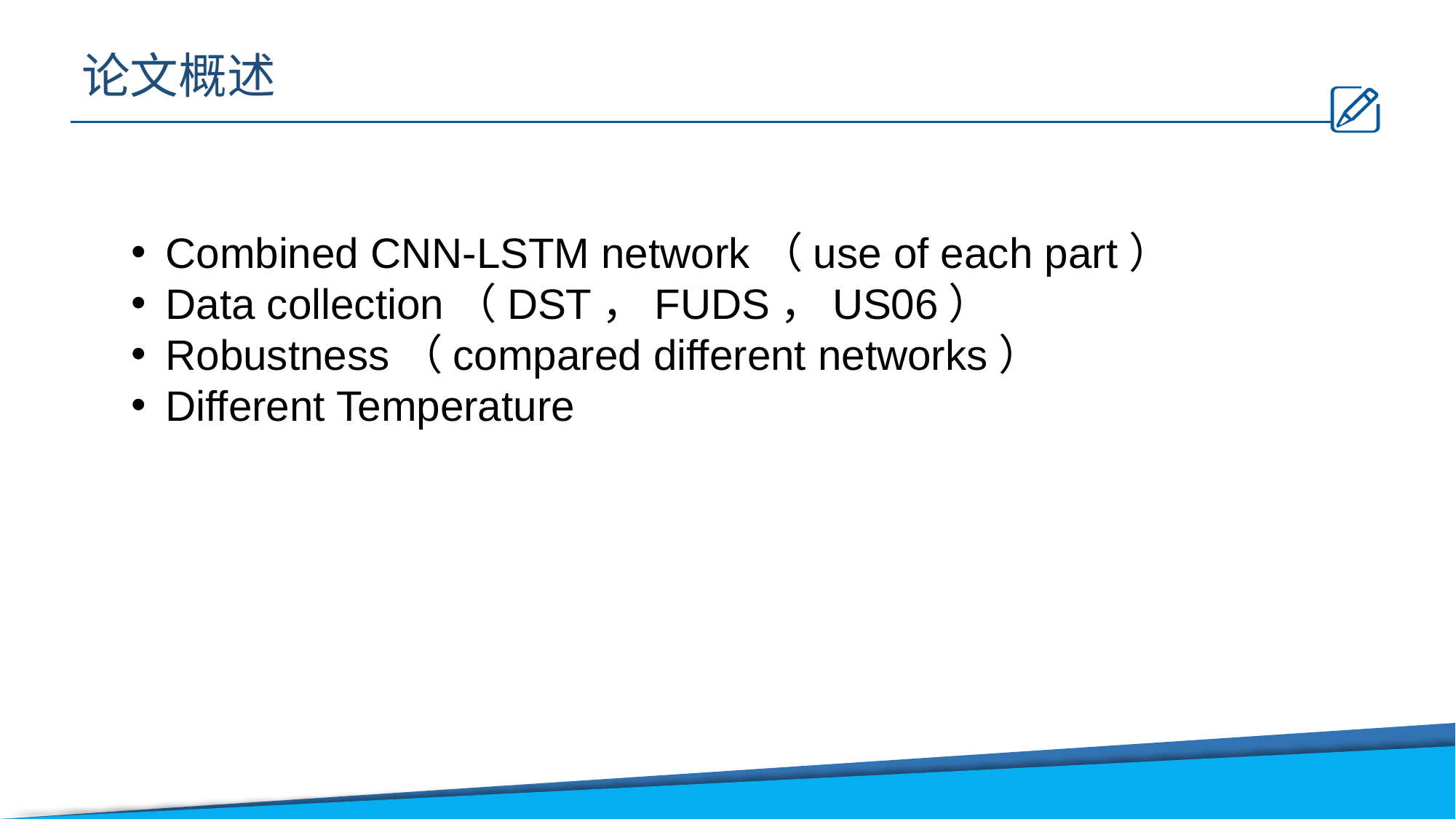

论文概述

Combined CNN-LSTM network（use of each part）
Data collection（DST，FUDS，US06）
Robustness（compared different networks）
Different Temperature